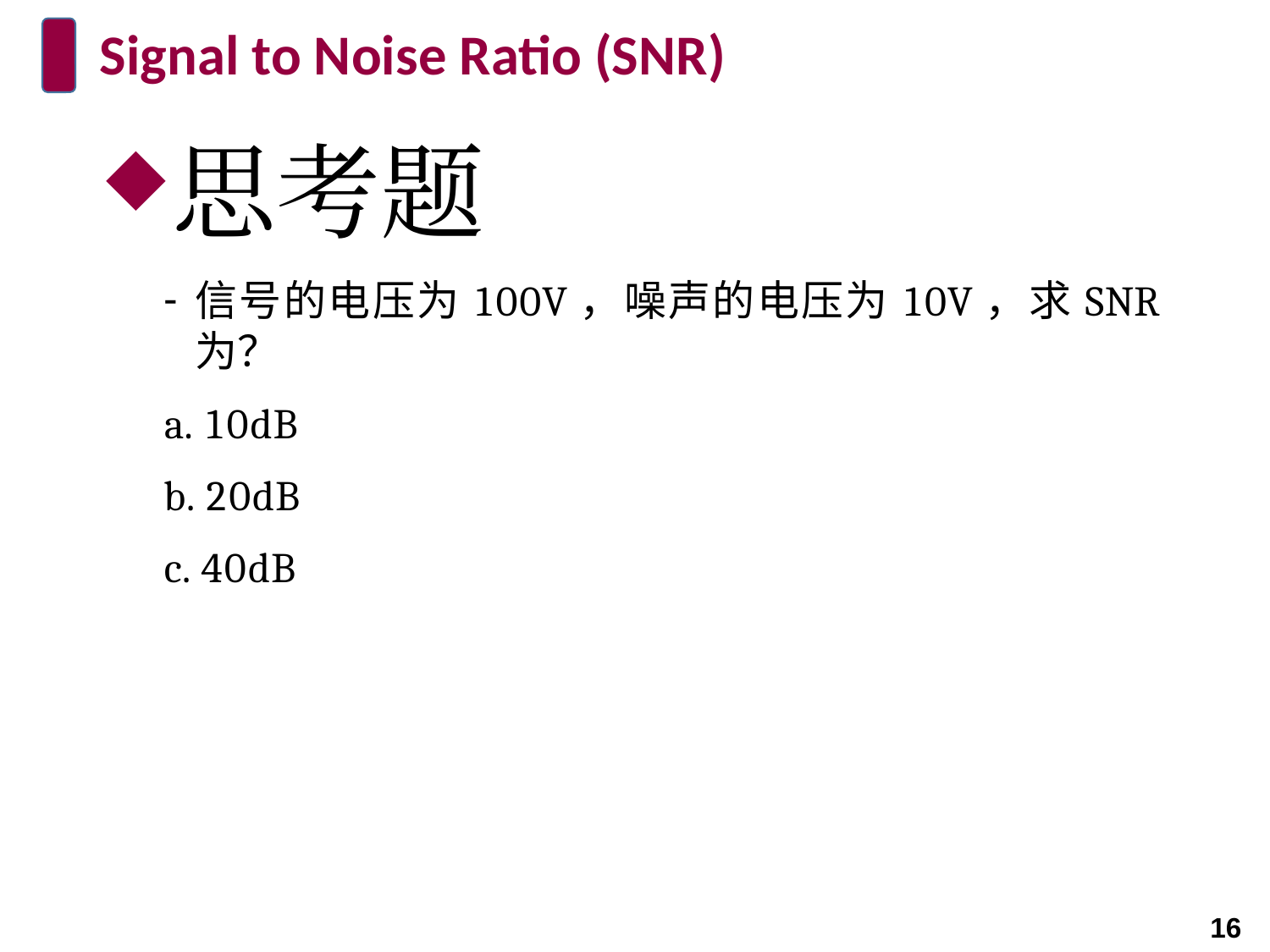

# Signal to Noise Ratio (SNR)
思考题
信号的电压为100V，噪声的电压为10V，求SNR为？
a. 10dB
b. 20dB
c. 40dB

16